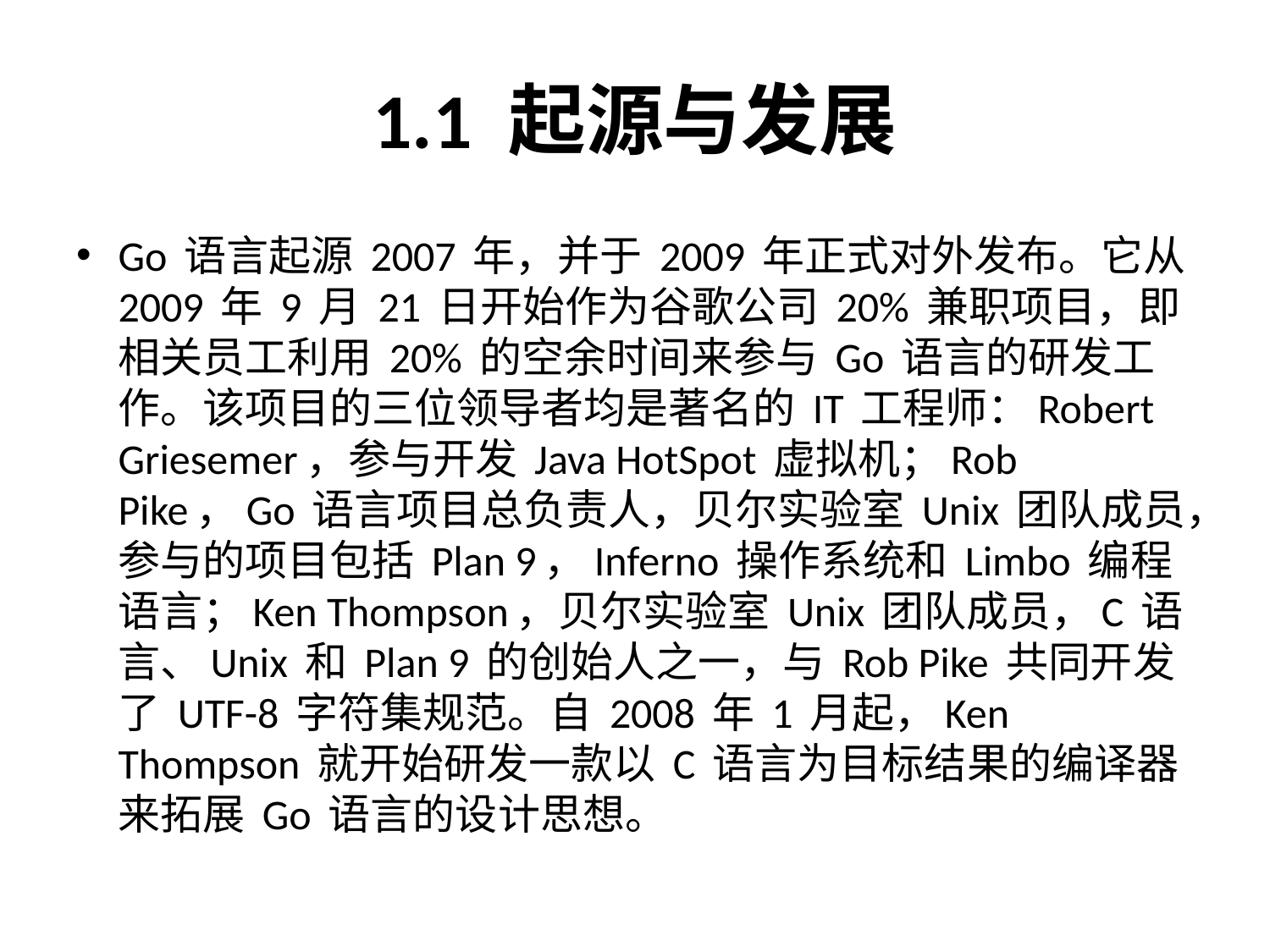

# 1.1 起源与发展
Go 语言起源 2007 年，并于 2009 年正式对外发布。它从 2009 年 9 月 21 日开始作为谷歌公司 20% 兼职项目，即相关员工利用 20% 的空余时间来参与 Go 语言的研发工作。该项目的三位领导者均是著名的 IT 工程师：Robert Griesemer，参与开发 Java HotSpot 虚拟机；Rob Pike，Go 语言项目总负责人，贝尔实验室 Unix 团队成员，参与的项目包括 Plan 9，Inferno 操作系统和 Limbo 编程语言；Ken Thompson，贝尔实验室 Unix 团队成员，C 语言、Unix 和 Plan 9 的创始人之一，与 Rob Pike 共同开发了 UTF-8 字符集规范。自 2008 年 1 月起，Ken Thompson 就开始研发一款以 C 语言为目标结果的编译器来拓展 Go 语言的设计思想。